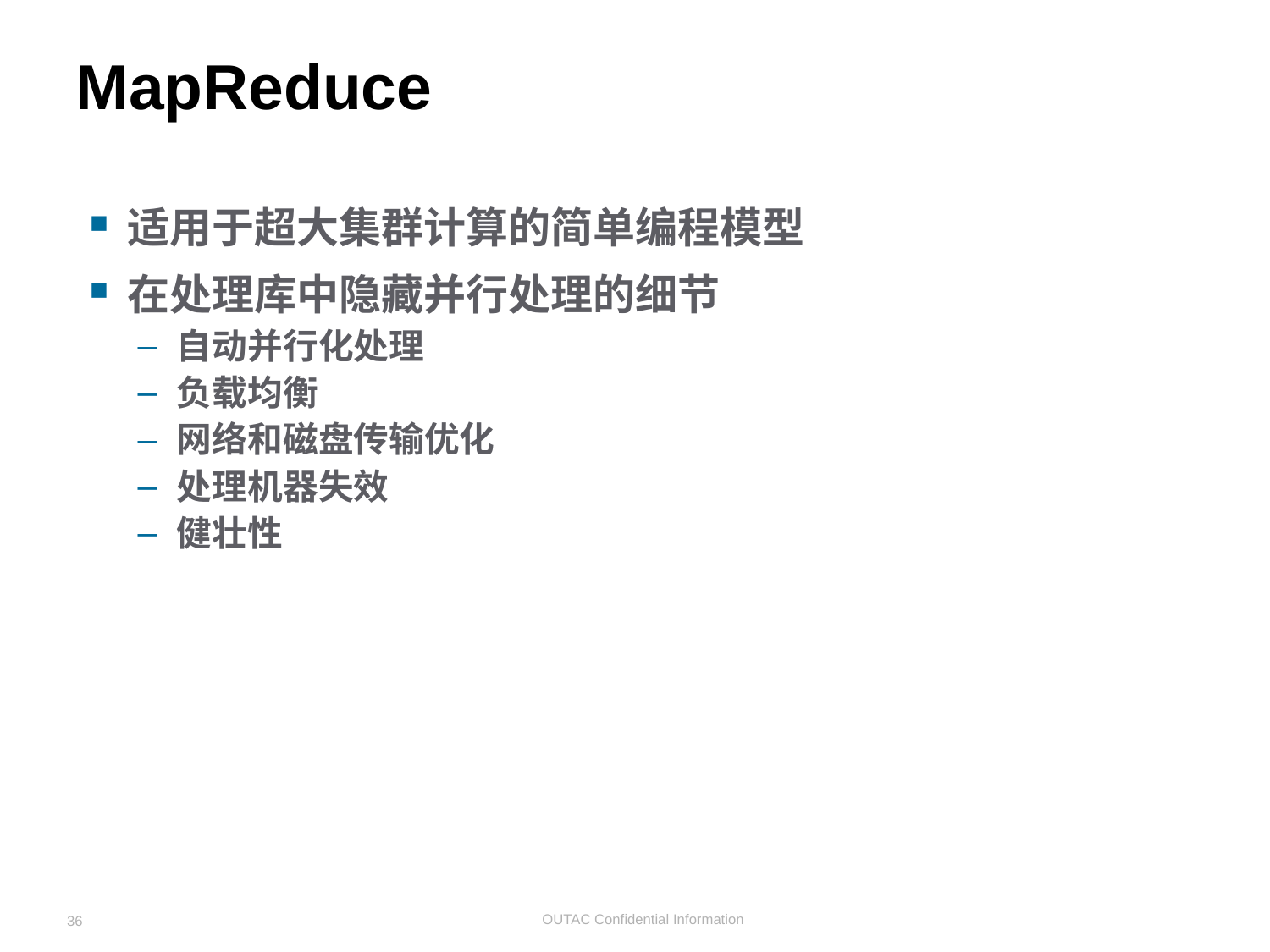

MapReduce
适用于超大集群计算的简单编程模型
在处理库中隐藏并行处理的细节
自动并行化处理
负载均衡
网络和磁盘传输优化
处理机器失效
健壮性
36